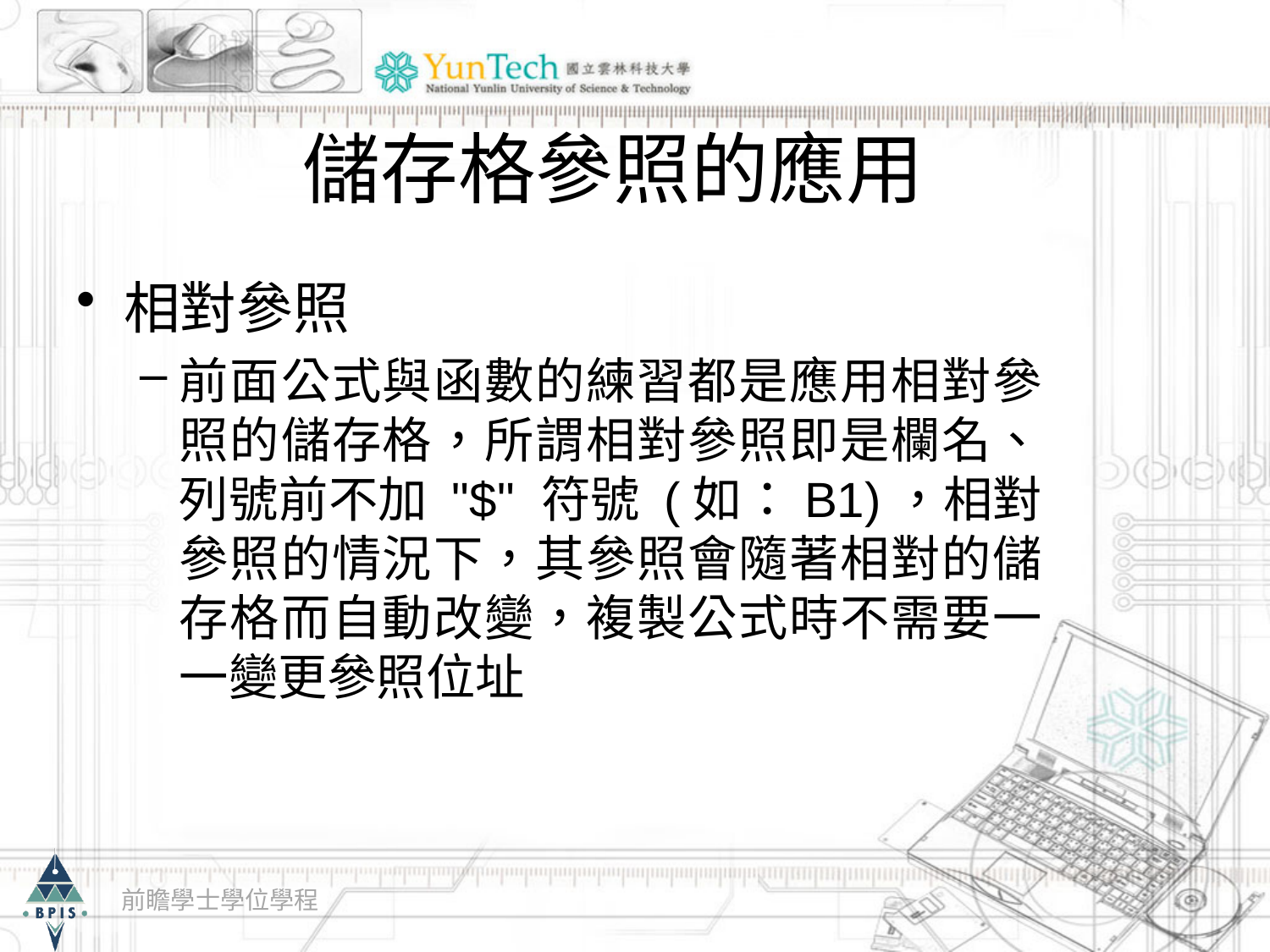

# 儲存格參照的應用
相對參照
前面公式與函數的練習都是應用相對參照的儲存格，所謂相對參照即是欄名、列號前不加 "$" 符號 (如：B1)，相對參照的情況下，其參照會隨著相對的儲存格而自動改變，複製公式時不需要一一變更參照位址